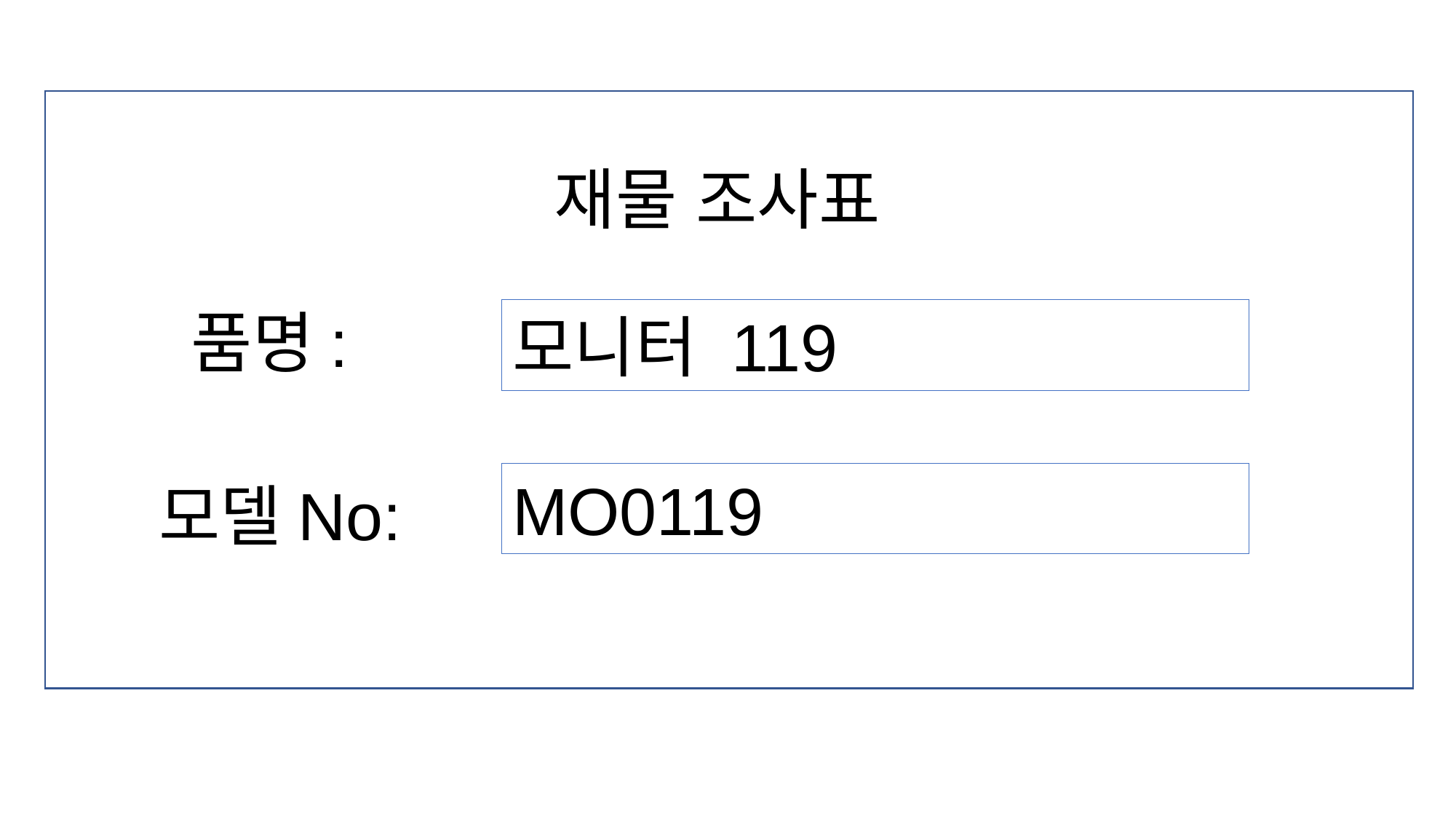

재물 조사표
품명:
모니터 119
MO0119
모델No: